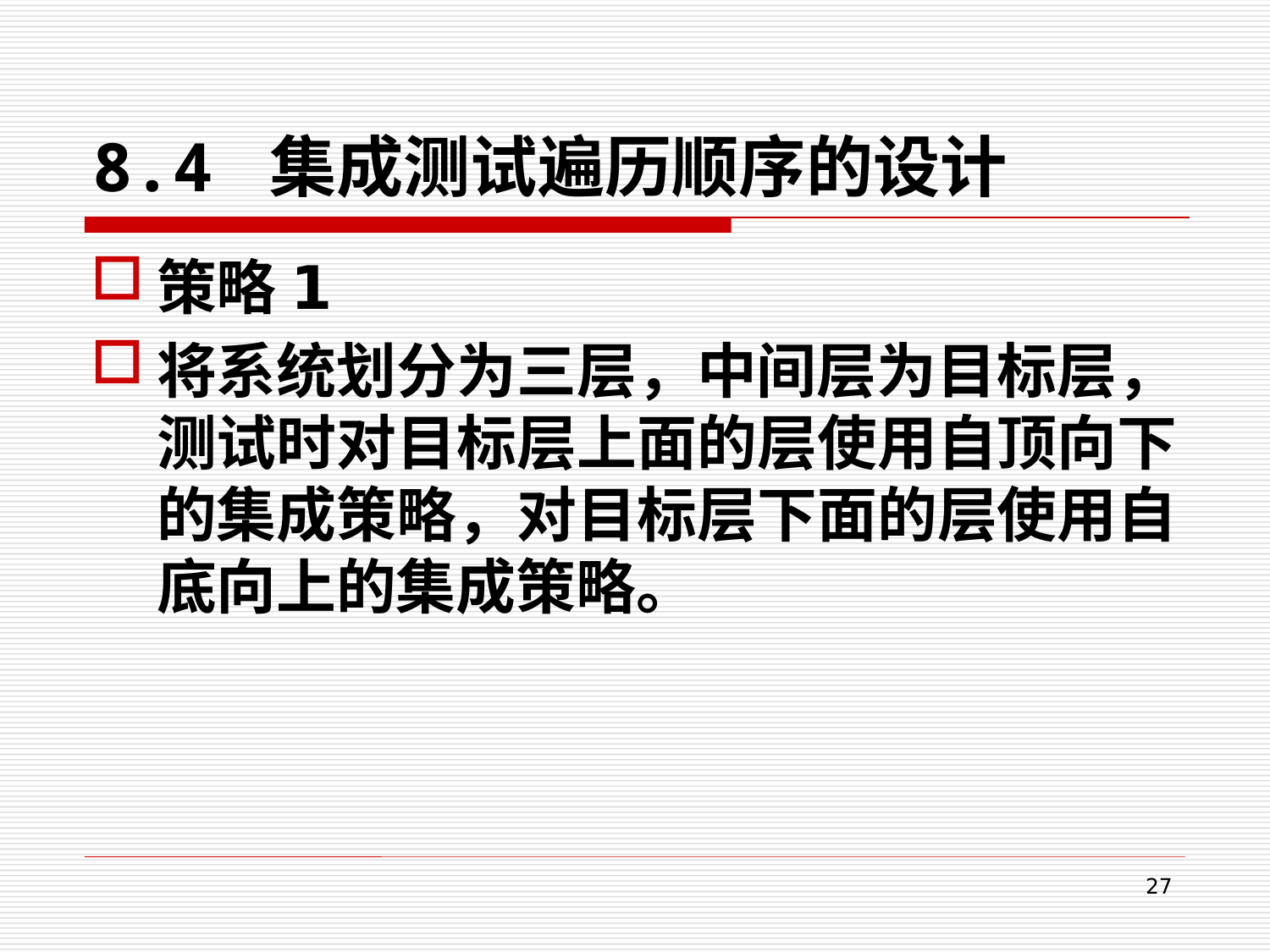

8.4 集成测试遍历顺序的设计
策略1
将系统划分为三层，中间层为目标层，测试时对目标层上面的层使用自顶向下的集成策略，对目标层下面的层使用自底向上的集成策略。

27